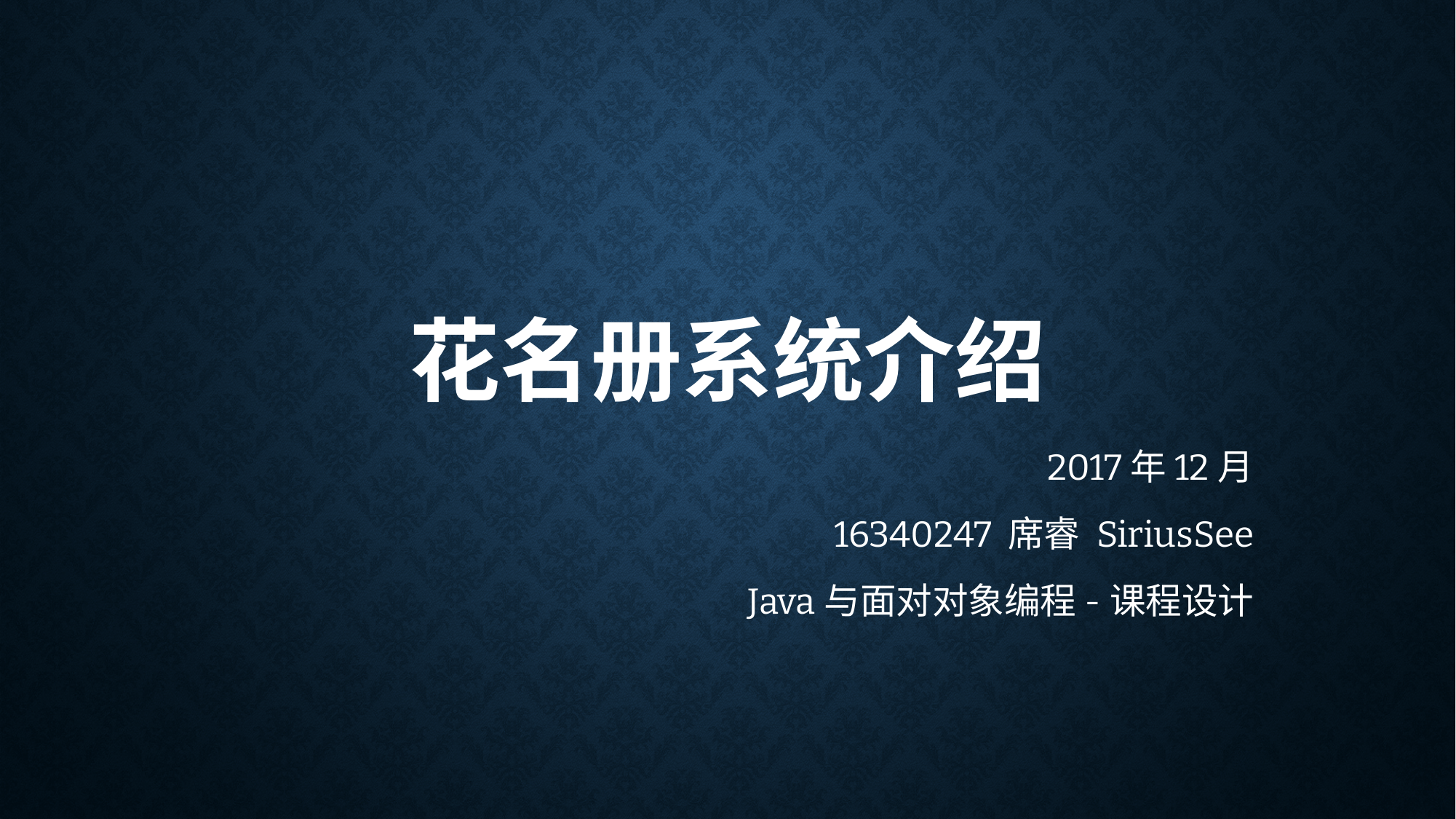

# 花名册系统介绍
2017年12月
16340247 席睿 SiriusSee
Java与面对对象编程-课程设计